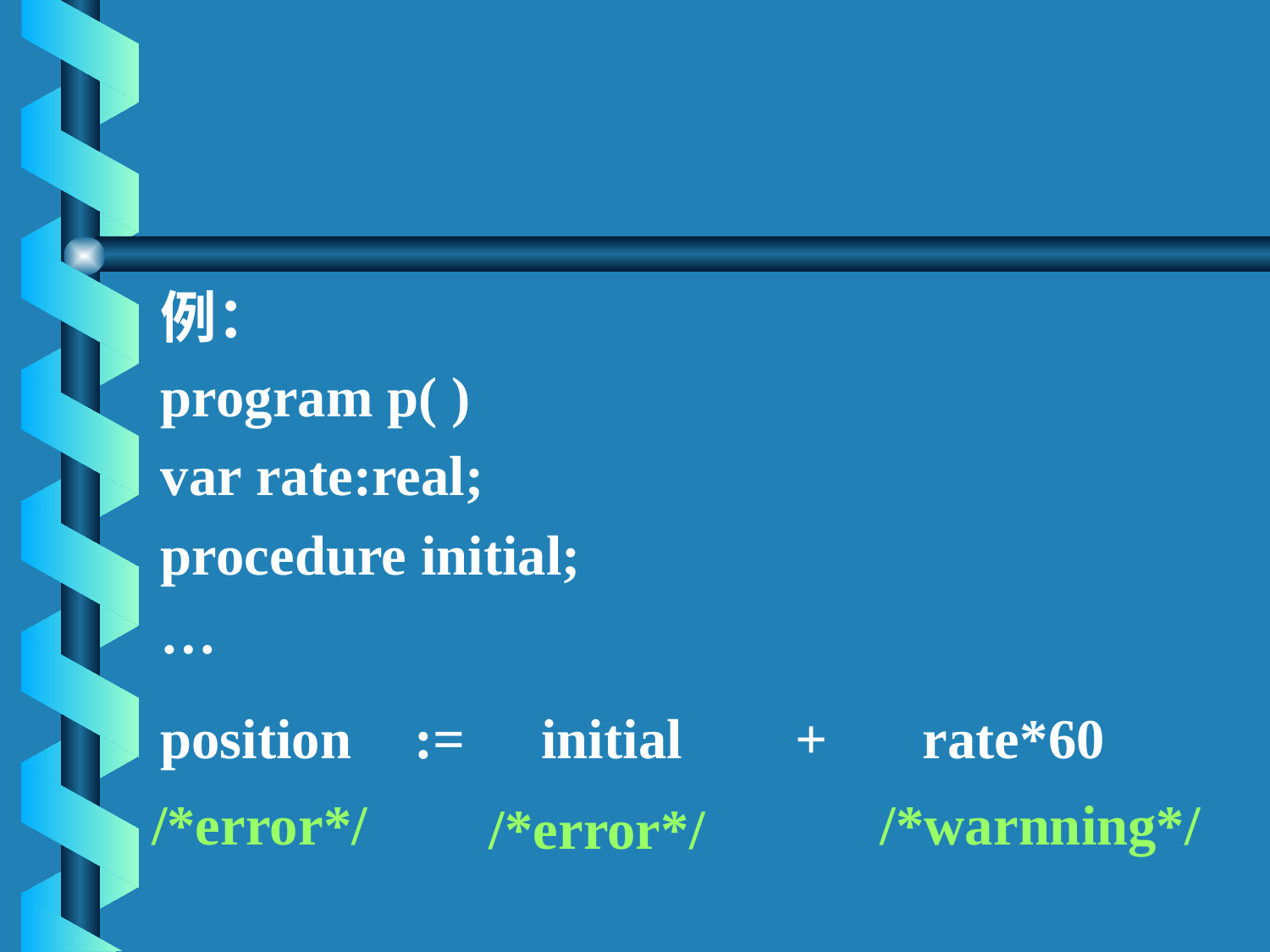

#
例：
program p( )
var rate:real;
procedure initial;
…
position	:=	initial	+	rate*60
/*error*/
/*warnning*/
/*error*/